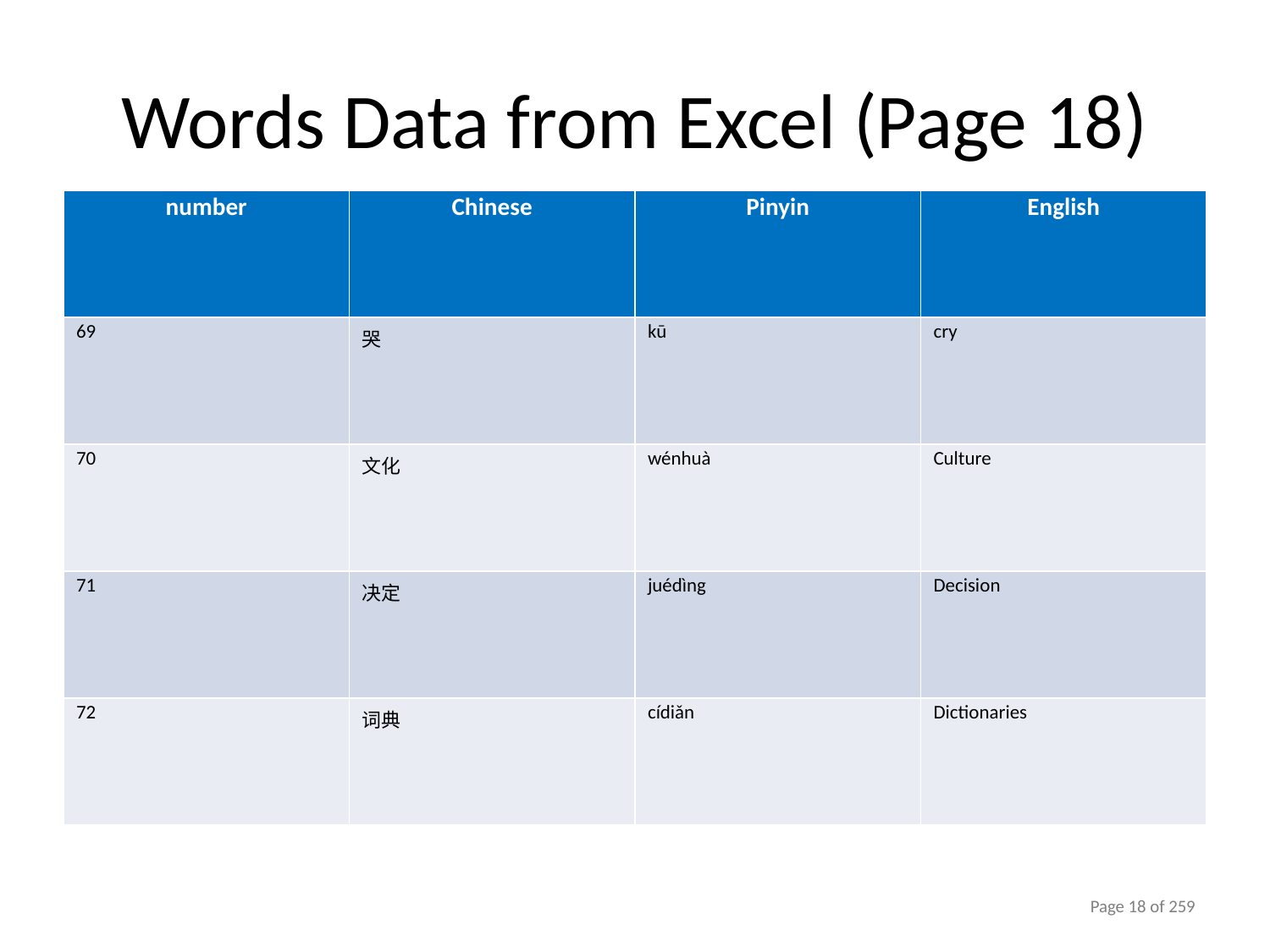

# Words Data from Excel (Page 18)
| number | Chinese | Pinyin | English |
| --- | --- | --- | --- |
| 69 | 哭 | kū | cry |
| 70 | 文化 | wénhuà | Culture |
| 71 | 决定 | juédìng | Decision |
| 72 | 词典 | cídiǎn | Dictionaries |

Page 18 of 259